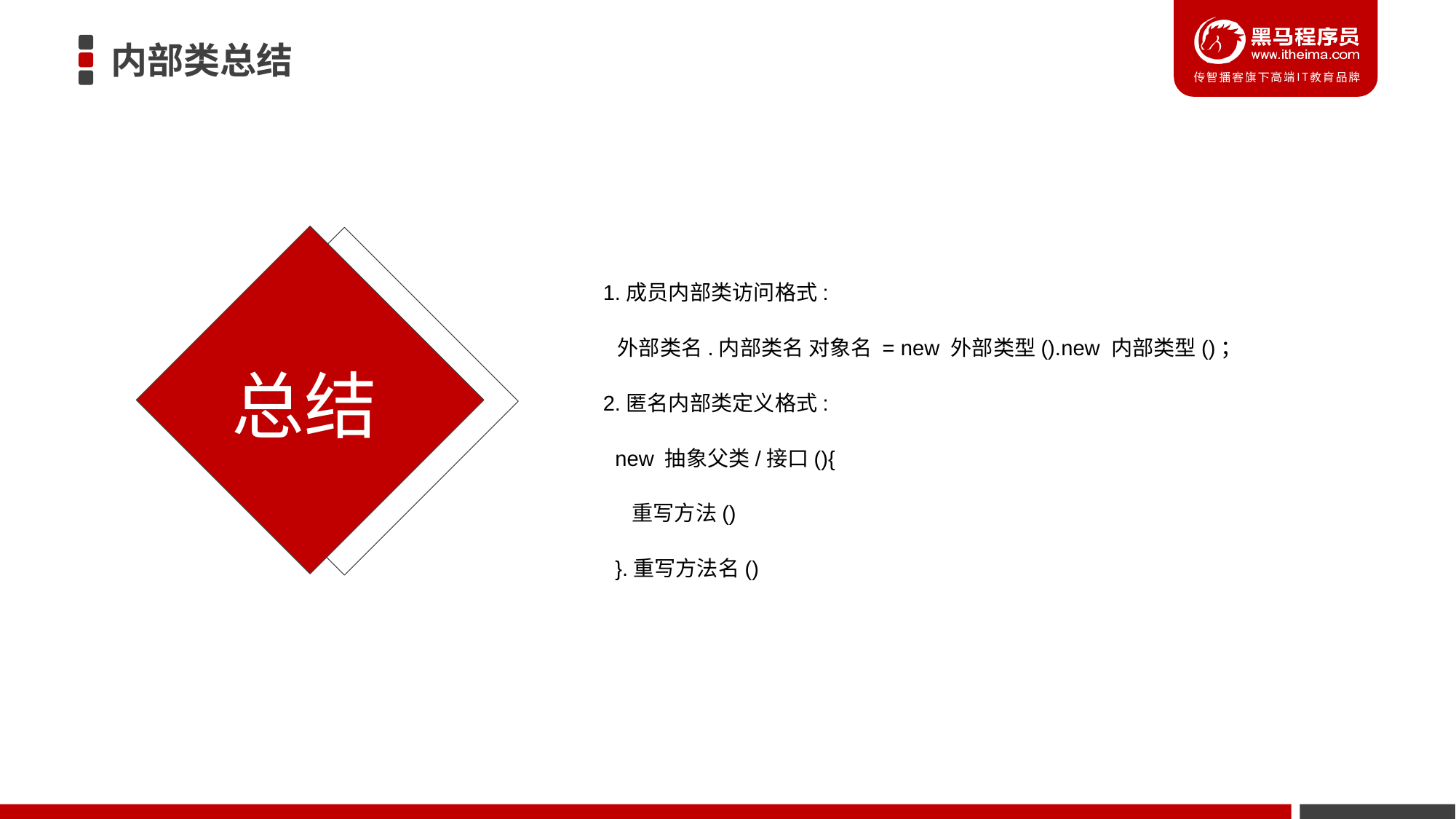

# 内部类总结
1.成员内部类访问格式:
  外部类名.内部类名 对象名 = new 外部类型().new 内部类型()；
2.匿名内部类定义格式:
  new 抽象父类/接口(){
     重写方法()
  }.重写方法名()